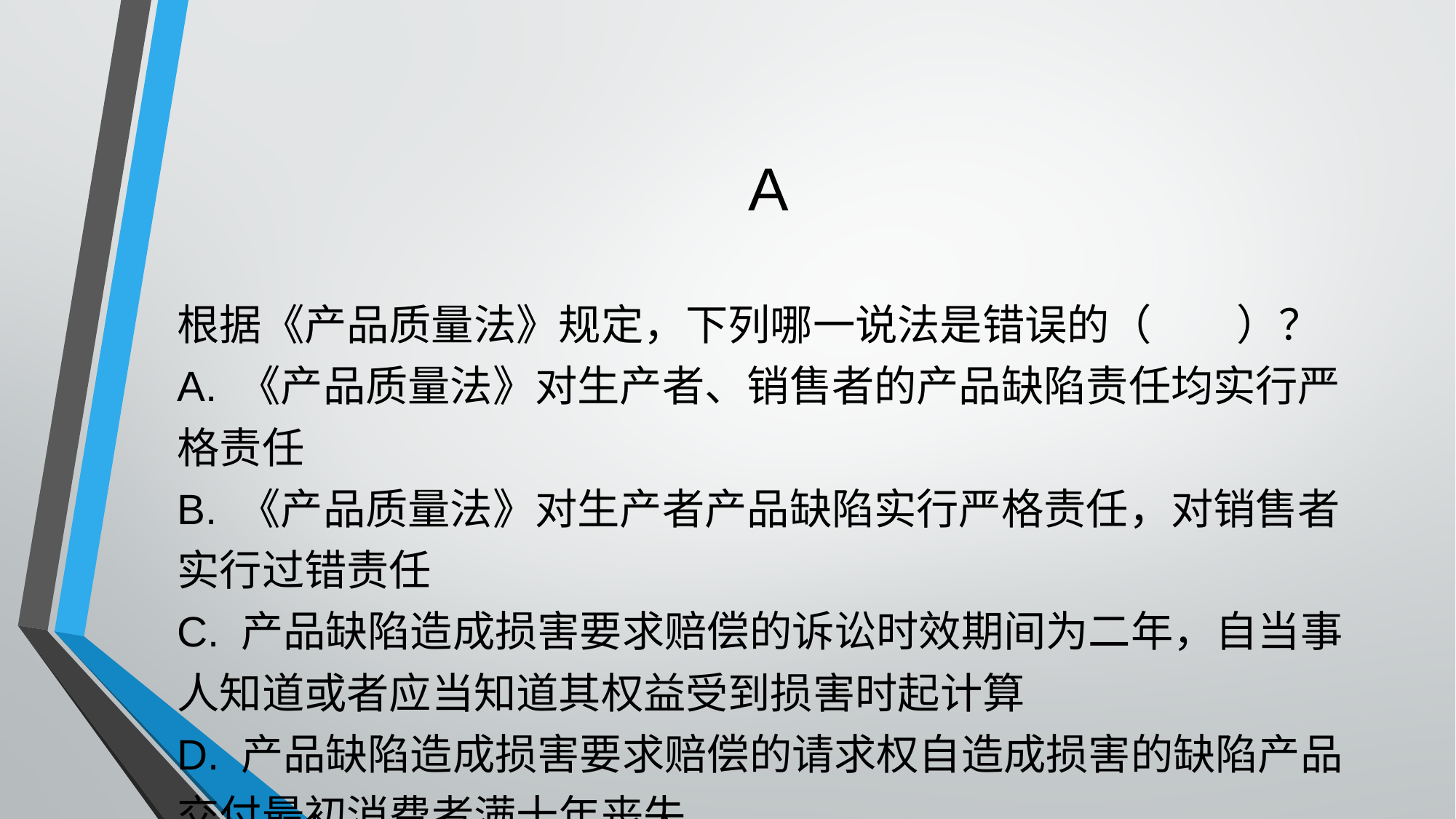

# A
| 根据《产品质量法》规定，下列哪一说法是错误的（　　）？ A. 《产品质量法》对生产者、销售者的产品缺陷责任均实行严格责任 B. 《产品质量法》对生产者产品缺陷实行严格责任，对销售者实行过错责任 C. 产品缺陷造成损害要求赔偿的诉讼时效期间为二年，自当事人知道或者应当知道其权益受到损害时起计算 D. 产品缺陷造成损害要求赔偿的请求权自造成损害的缺陷产品交付最初消费者满十年丧失 |
| --- |